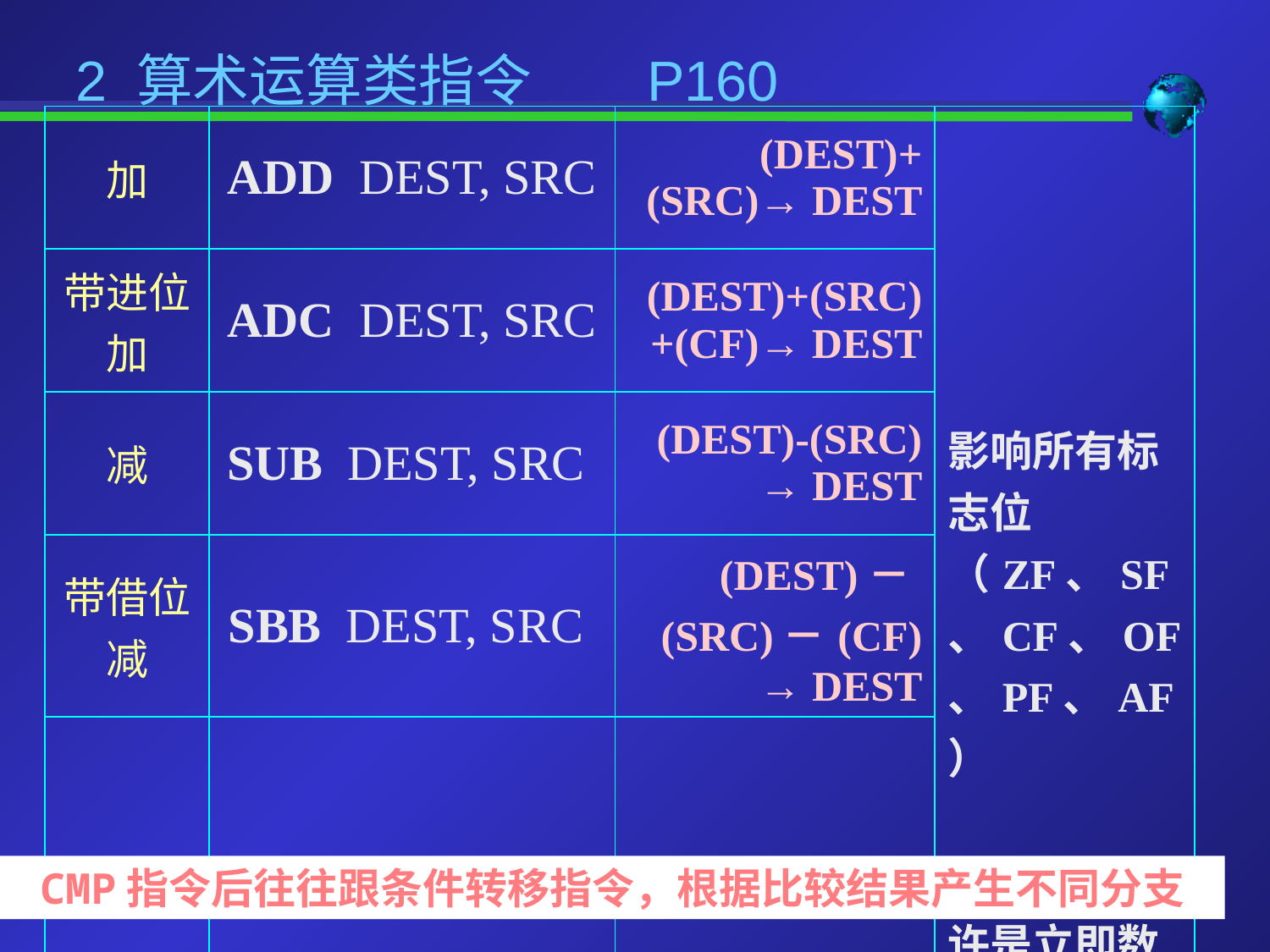

# 2 算术运算类指令        P160
| 加 | ADD DEST, SRC | (DEST)+(SRC)→ DEST | 影响所有标志位（ZF、SF、CF、OF、PF、AF） DEST不允许是立即数 不允许两存储单元操作 |
| --- | --- | --- | --- |
| 带进位加 | ADC DEST, SRC | (DEST)+(SRC)+(CF)→ DEST |  |
| 减 | SUB DEST, SRC | (DEST)-(SRC) → DEST |  |
| 带借位减 | SBB DEST, SRC | (DEST)－(SRC)－(CF) → DEST |  |
| 比较 | CMP DEST, SRC | (DEST)－(SRC) |  |
CMP指令后往往跟条件转移指令，根据比较结果产生不同分支
38